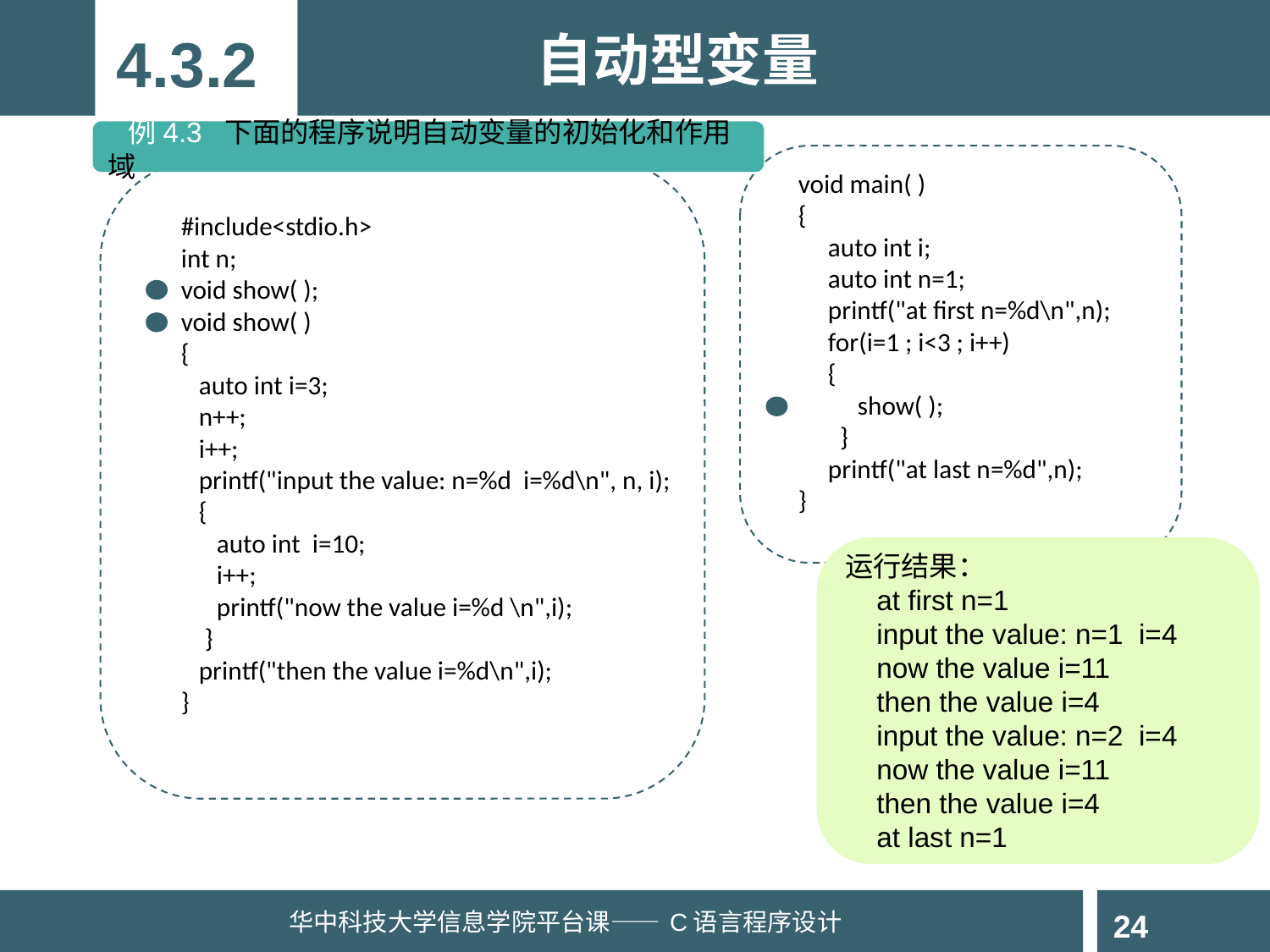

自动型变量
4.3.2
  例4.3  下面的程序说明自动变量的初始化和作用域

void main( )
{
     auto int i;
     auto int n=1;
     printf("at first n=%d\n",n);
     for(i=1 ; i<3 ; i++)
     {
          show( );
       }
     printf("at last n=%d",n);
}
#include<stdio.h>
int n;
void show( );
void show( )
{
   auto int i=3;
   n++;
   i++;
   printf("input the value: n=%d  i=%d\n", n, i);
   {
      auto int  i=10;
      i++;
      printf("now the value i=%d \n",i);
    }
   printf("then the value i=%d\n",i);
}

运行结果：
    at first n=1
    input the value: n=1  i=4
    now the value i=11
    then the value i=4
    input the value: n=2  i=4
    now the value i=11
    then the value i=4
    at last n=1